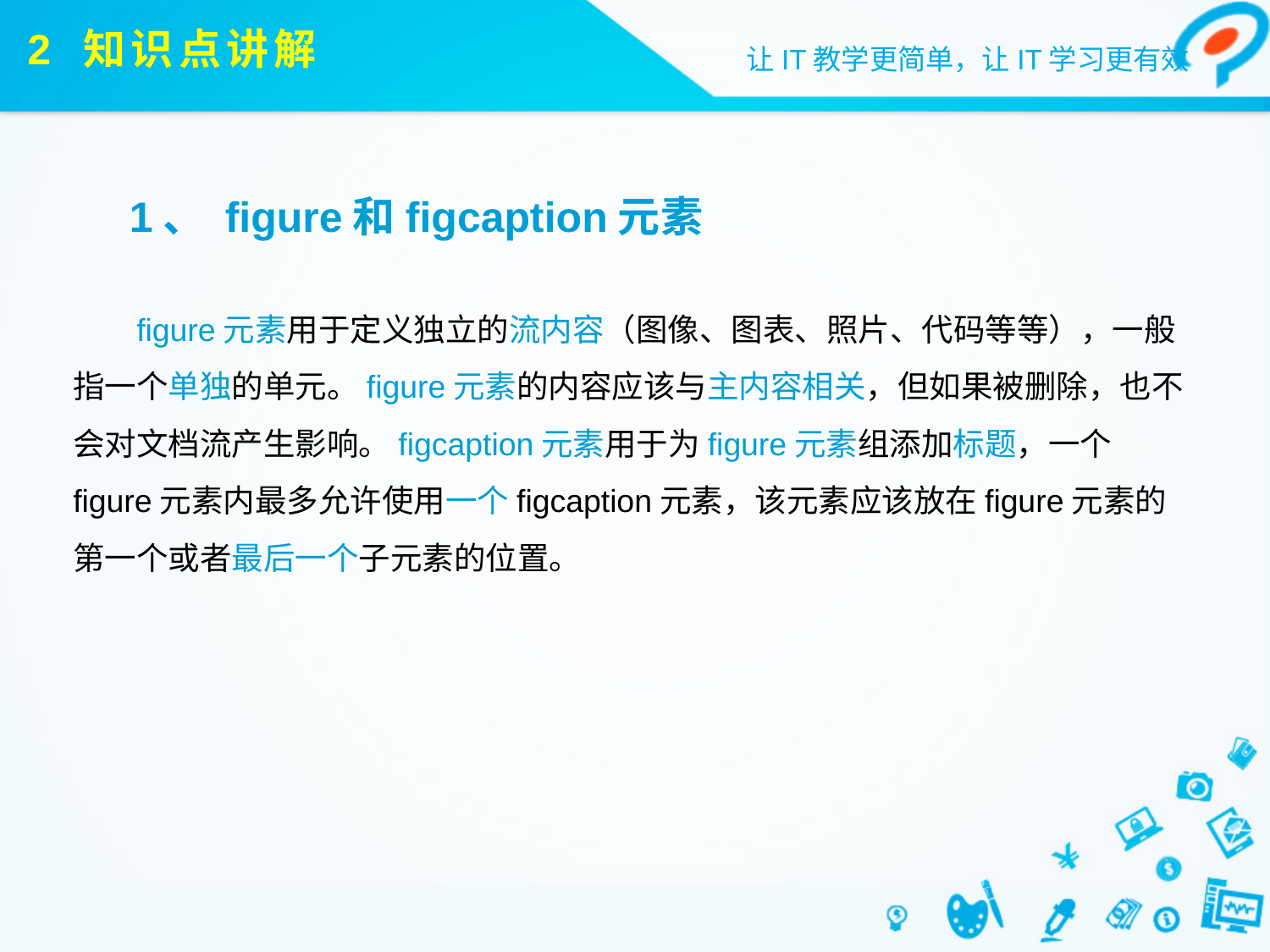

# 2 知识点讲解
1、 figure和figcaption元素
figure元素用于定义独立的流内容（图像、图表、照片、代码等等），一般指一个单独的单元。figure元素的内容应该与主内容相关，但如果被删除，也不会对文档流产生影响。figcaption元素用于为figure元素组添加标题，一个figure元素内最多允许使用一个figcaption元素，该元素应该放在figure元素的第一个或者最后一个子元素的位置。